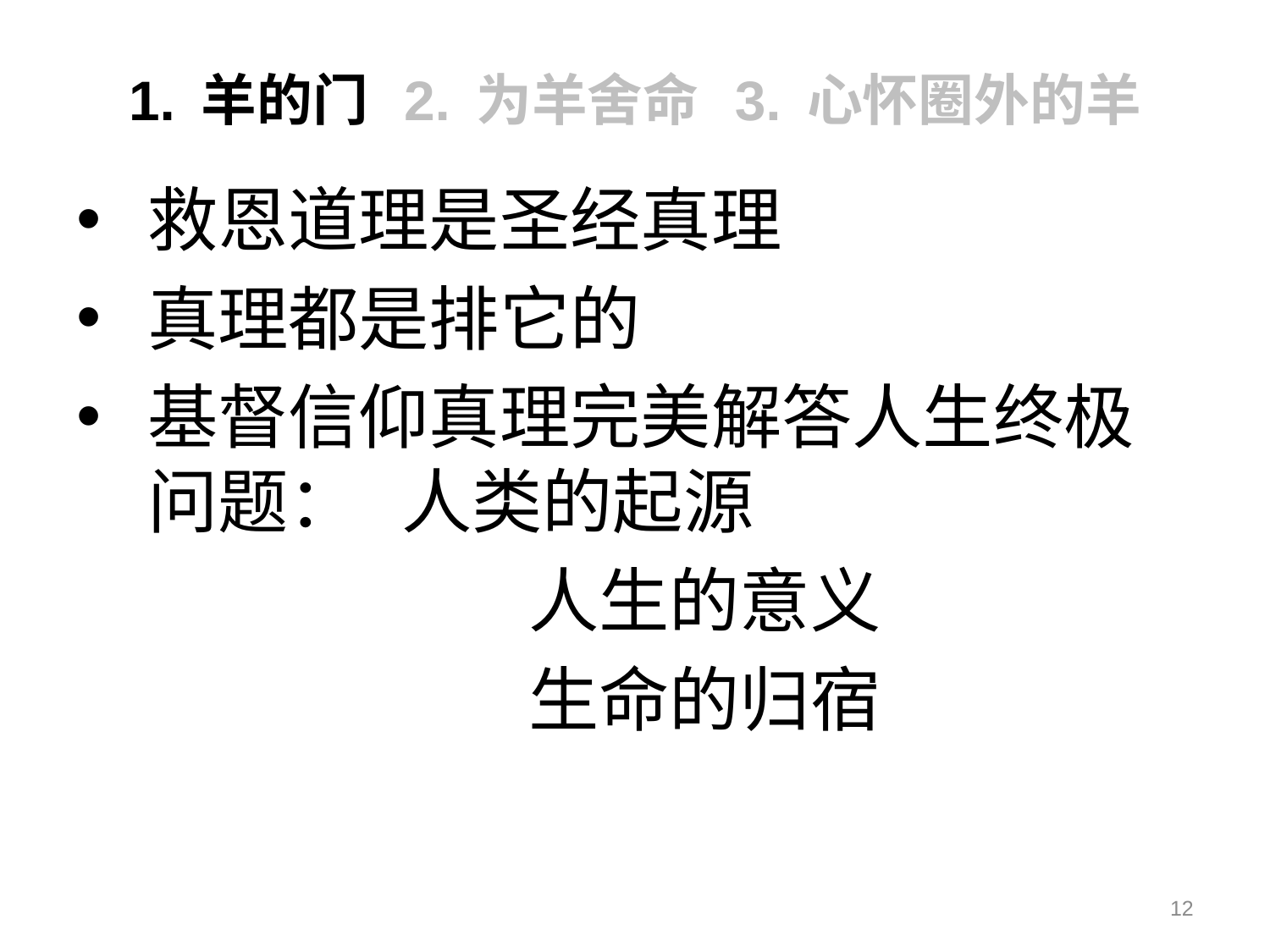

# 1. 羊的门  2. 为羊舍命  3. 心怀圈外的羊
救恩道理是圣经真理
真理都是排它的
基督信仰真理完美解答人生终极问题：	人类的起源
				人生的意义
				生命的归宿
12